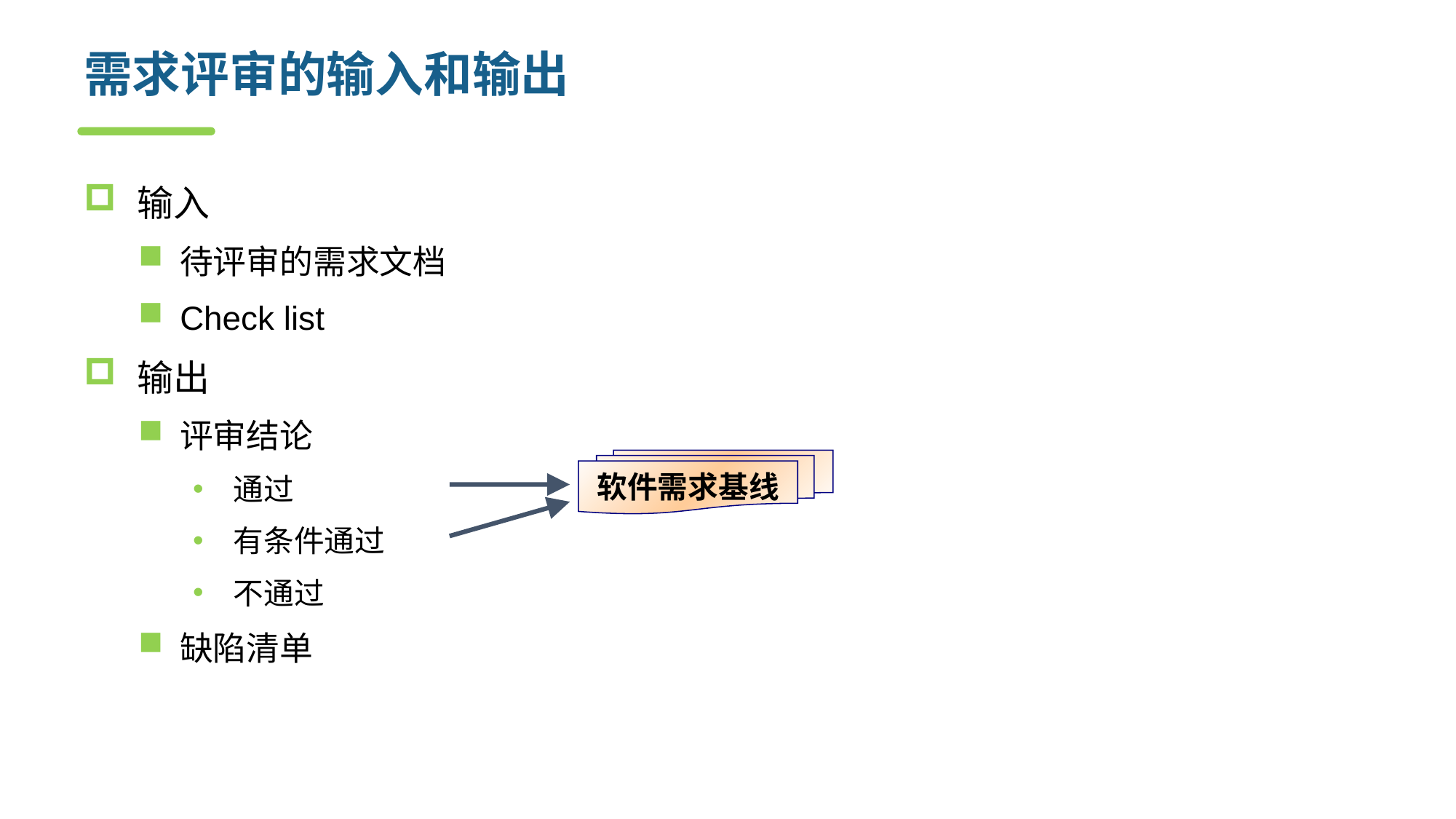

# 需求评审的输入和输出
输入
待评审的需求文档
Check list
输出
评审结论
通过
有条件通过
不通过
缺陷清单
软件需求基线

180